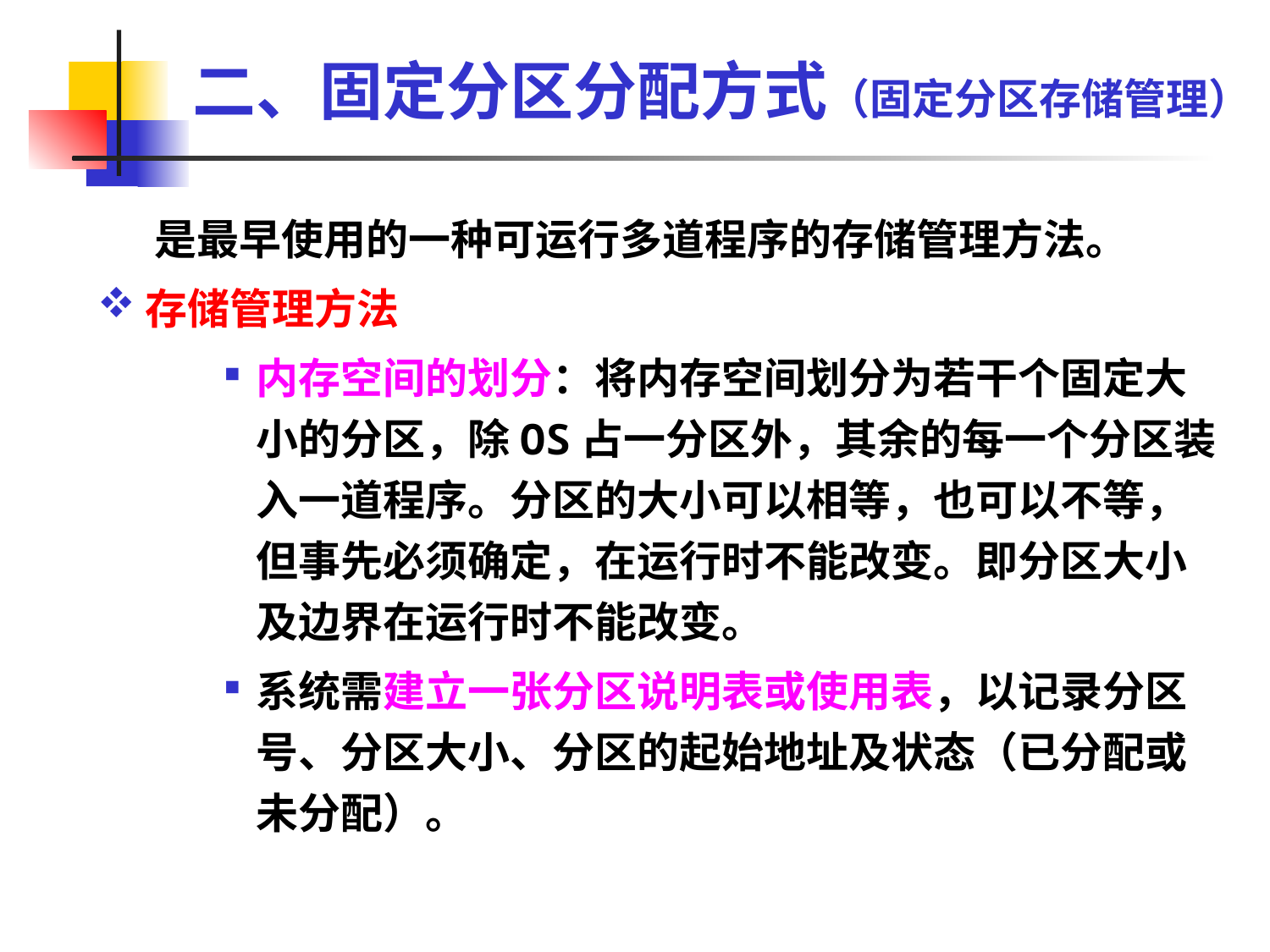

# 二、固定分区分配方式（固定分区存储管理）
      是最早使用的一种可运行多道程序的存储管理方法。
存储管理方法
内存空间的划分：将内存空间划分为若干个固定大小的分区，除OS占一分区外，其余的每一个分区装入一道程序。分区的大小可以相等，也可以不等，但事先必须确定，在运行时不能改变。即分区大小及边界在运行时不能改变。
系统需建立一张分区说明表或使用表，以记录分区号、分区大小、分区的起始地址及状态（已分配或未分配）。